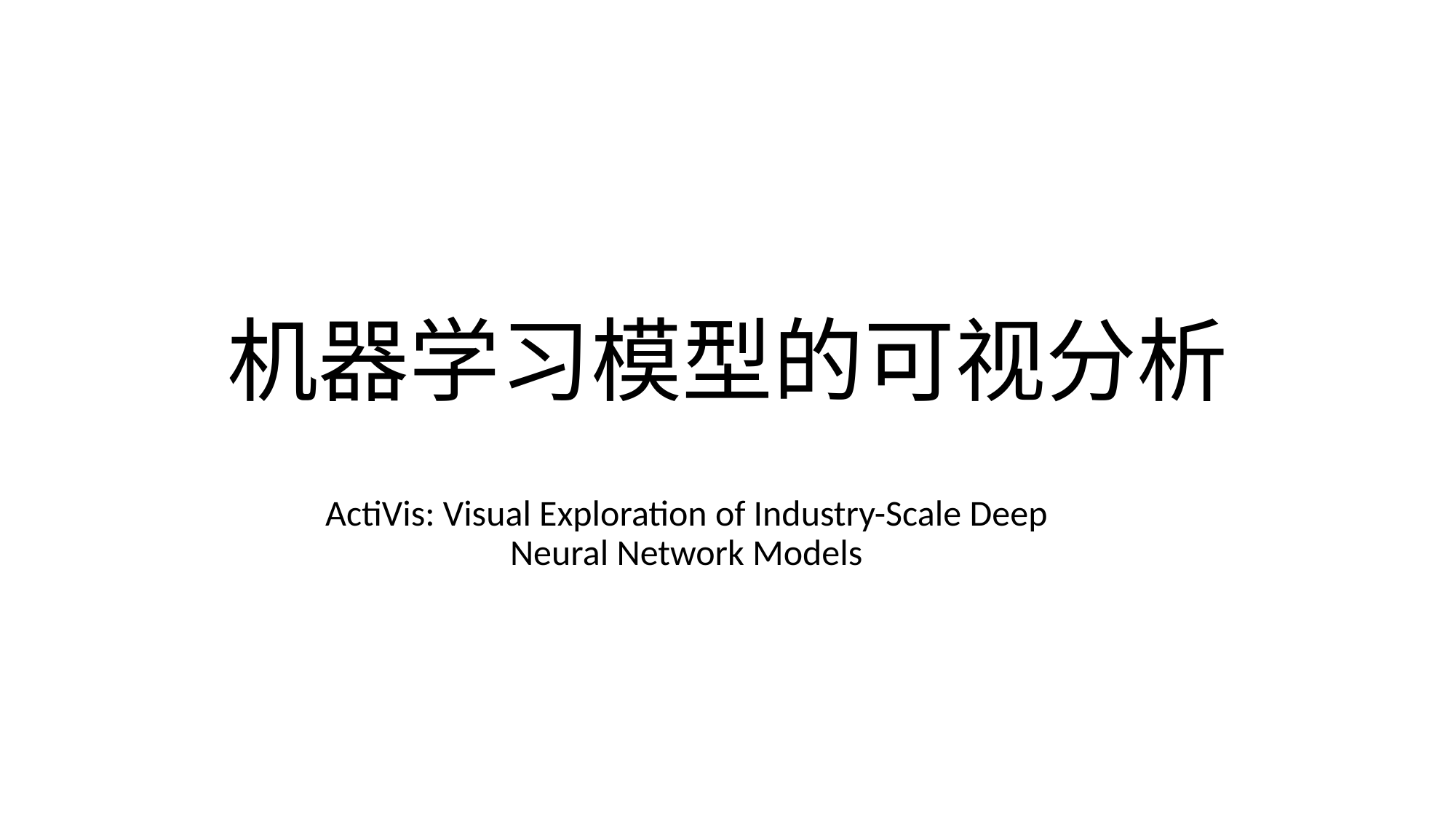

# 机器学习模型的可视分析
ActiVis: Visual Exploration of Industry-Scale Deep Neural Network Models